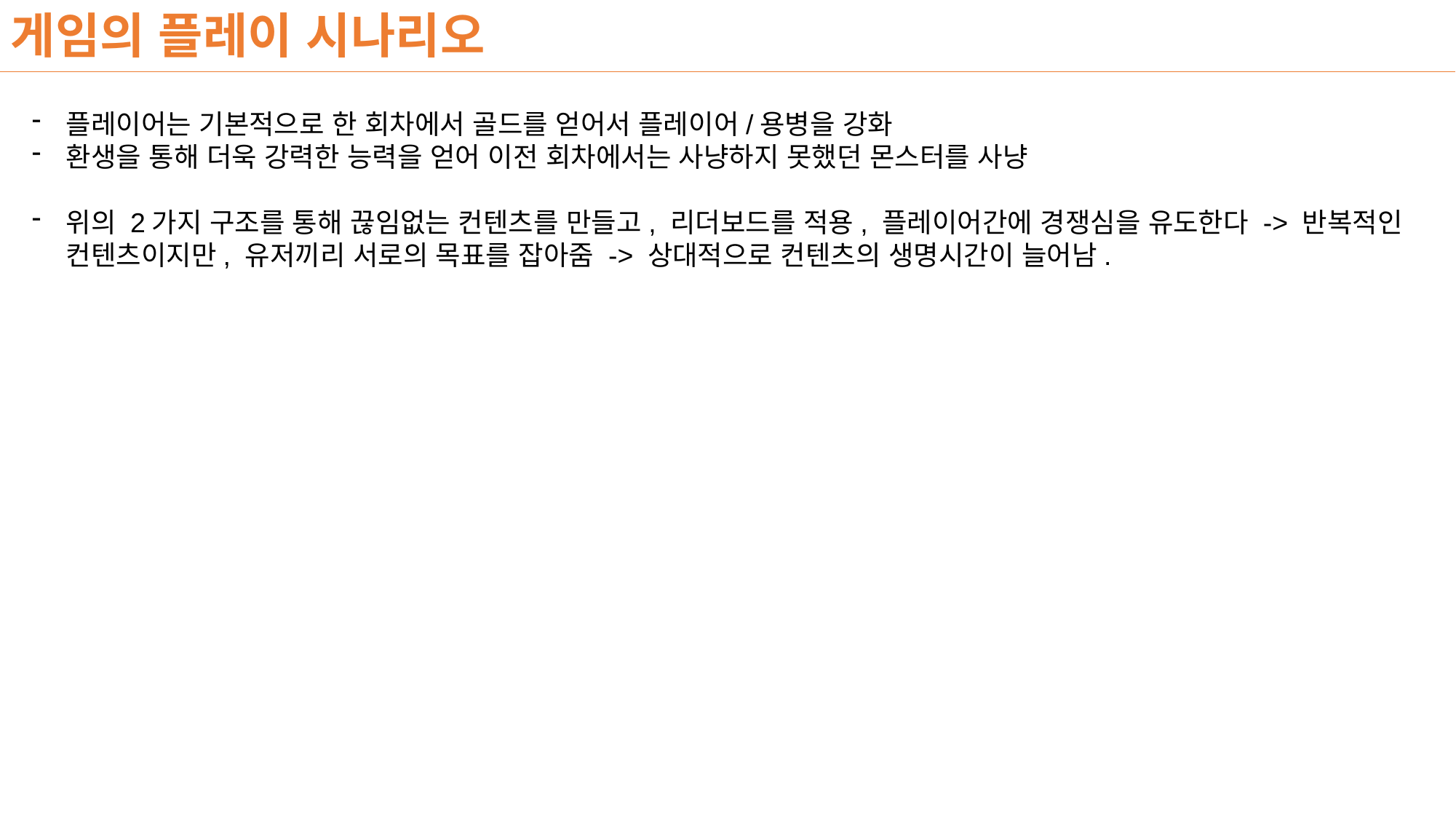

게임의 플레이 시나리오
플레이어는 기본적으로 한 회차에서 골드를 얻어서 플레이어/용병을 강화
환생을 통해 더욱 강력한 능력을 얻어 이전 회차에서는 사냥하지 못했던 몬스터를 사냥

위의 2가지 구조를 통해 끊임없는 컨텐츠를 만들고, 리더보드를 적용, 플레이어간에 경쟁심을 유도한다 -> 반복적인 컨텐츠이지만, 유저끼리 서로의 목표를 잡아줌 -> 상대적으로 컨텐츠의 생명시간이 늘어남.